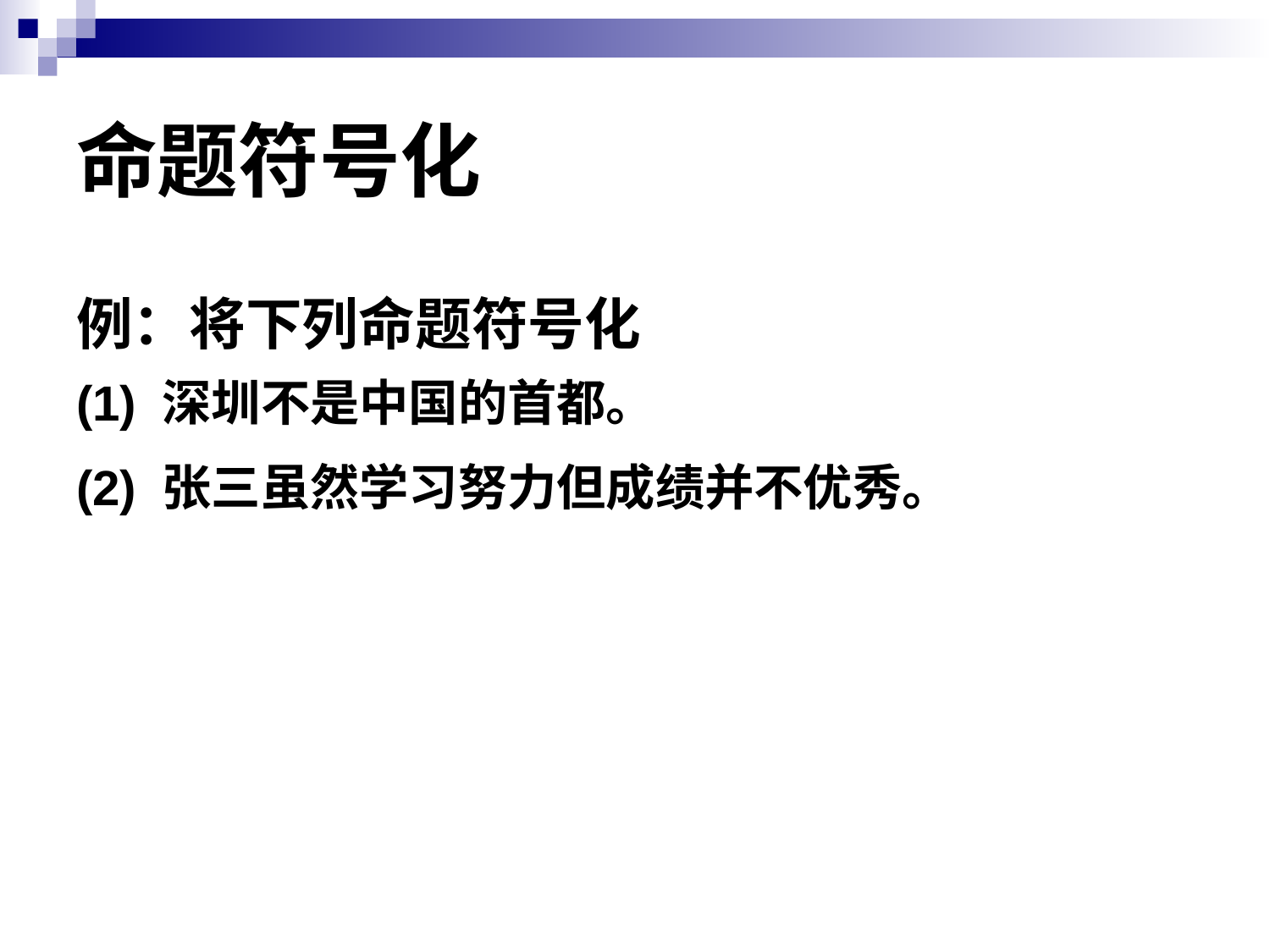

命题符号化
例：将下列命题符号化
(1) 深圳不是中国的首都。
(2) 张三虽然学习努力但成绩并不优秀。